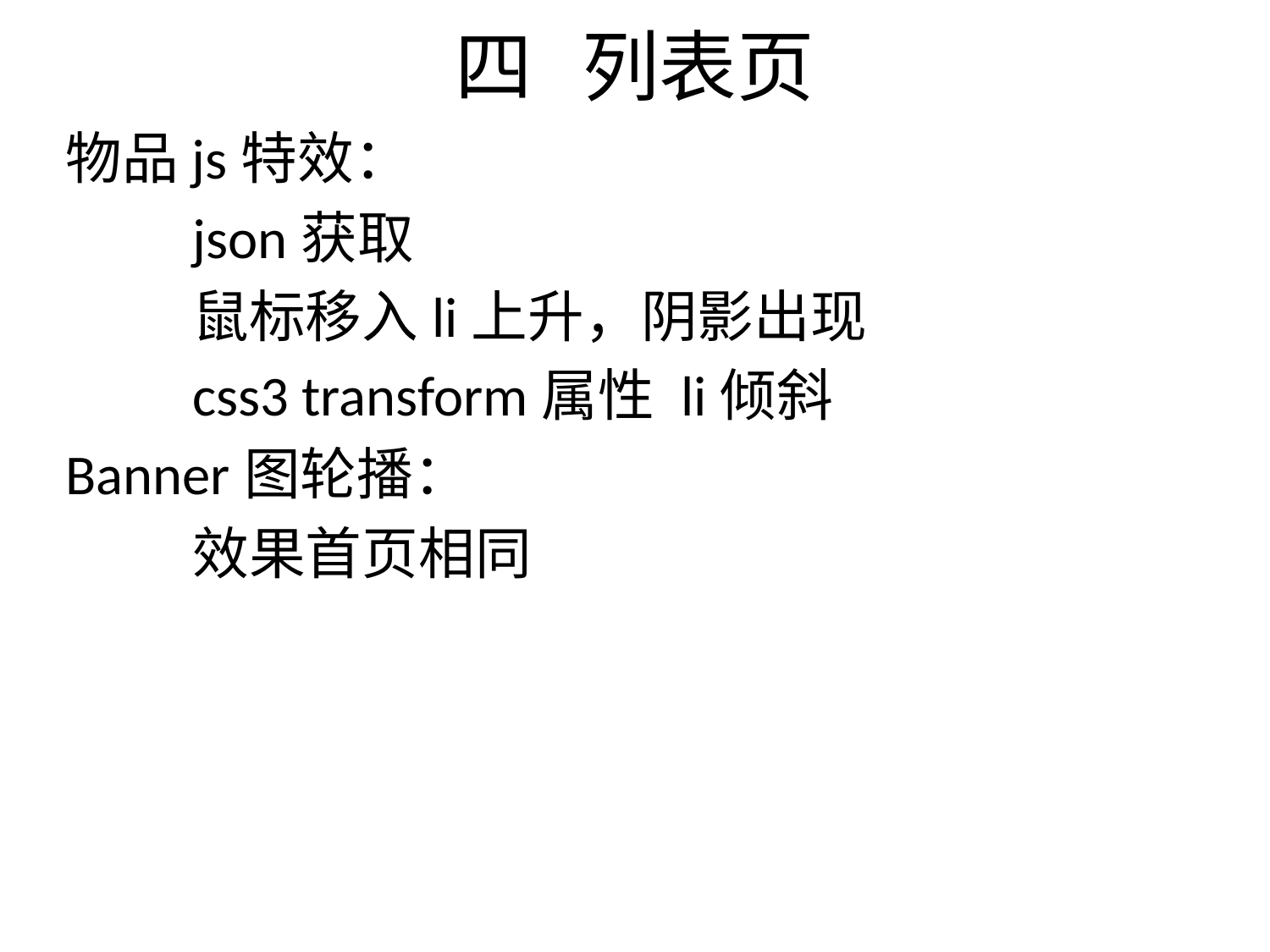

# 四	列表页
物品js特效：
	json获取
	鼠标移入li上升，阴影出现
	css3 transform属性 li倾斜
Banner图轮播：
	效果首页相同